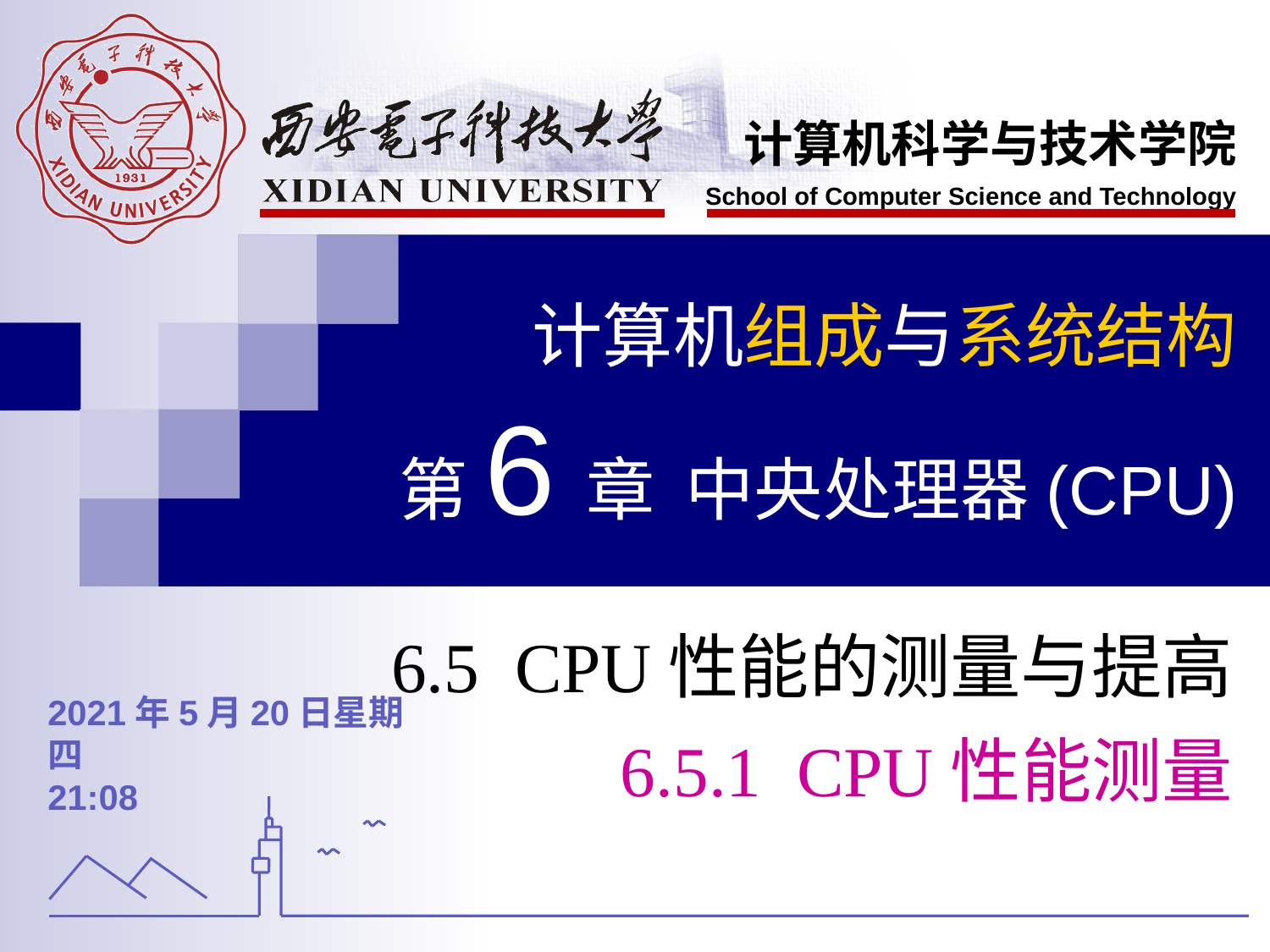

计算机组成与系统结构
第6章  中央处理器(CPU)
6.5  CPU性能的测量与提高
6.5.1  CPU性能测量